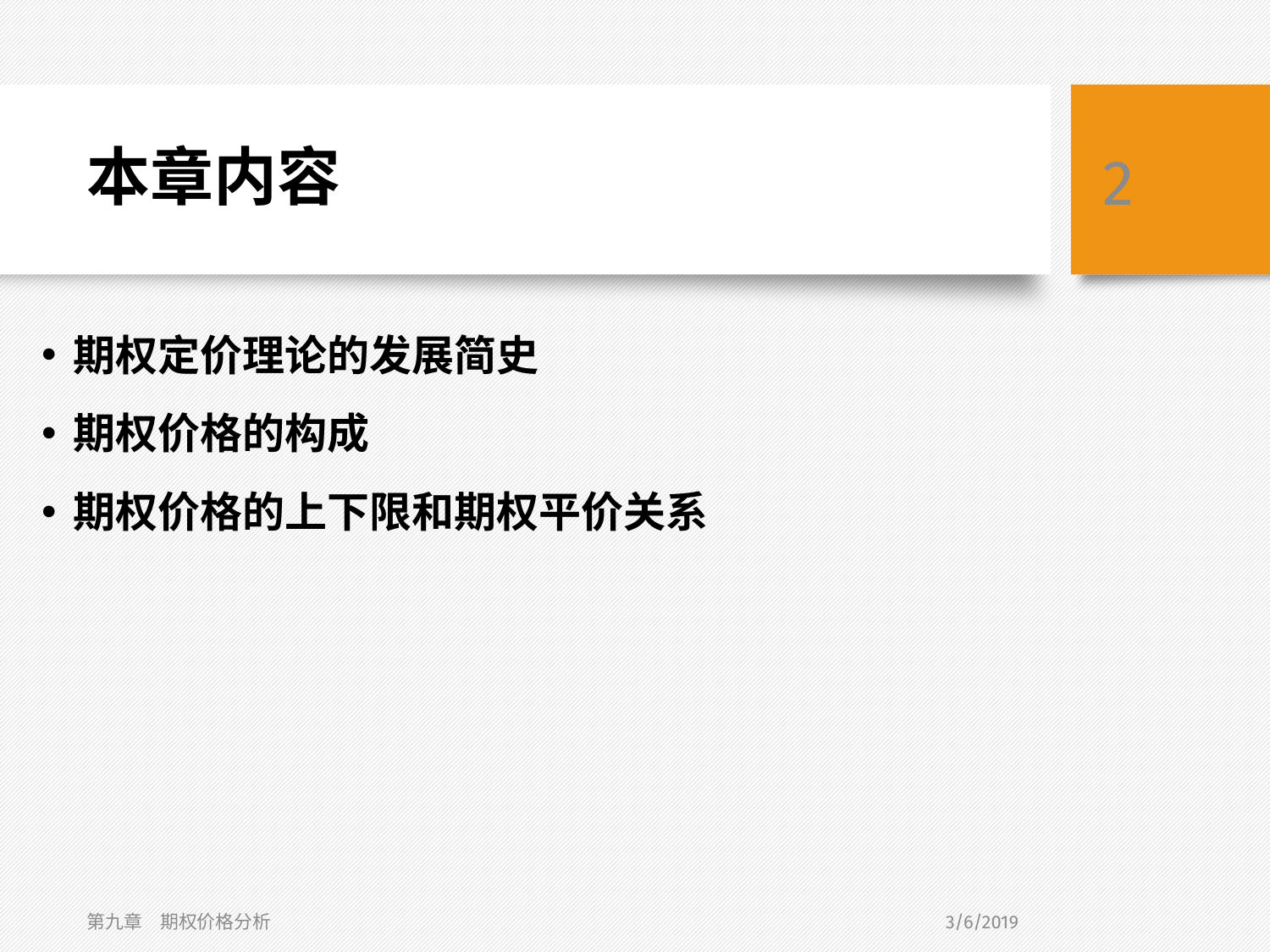

# 本章内容
2
期权定价理论的发展简史
期权价格的构成
期权价格的上下限和期权平价关系
3/6/2019
第九章　期权价格分析